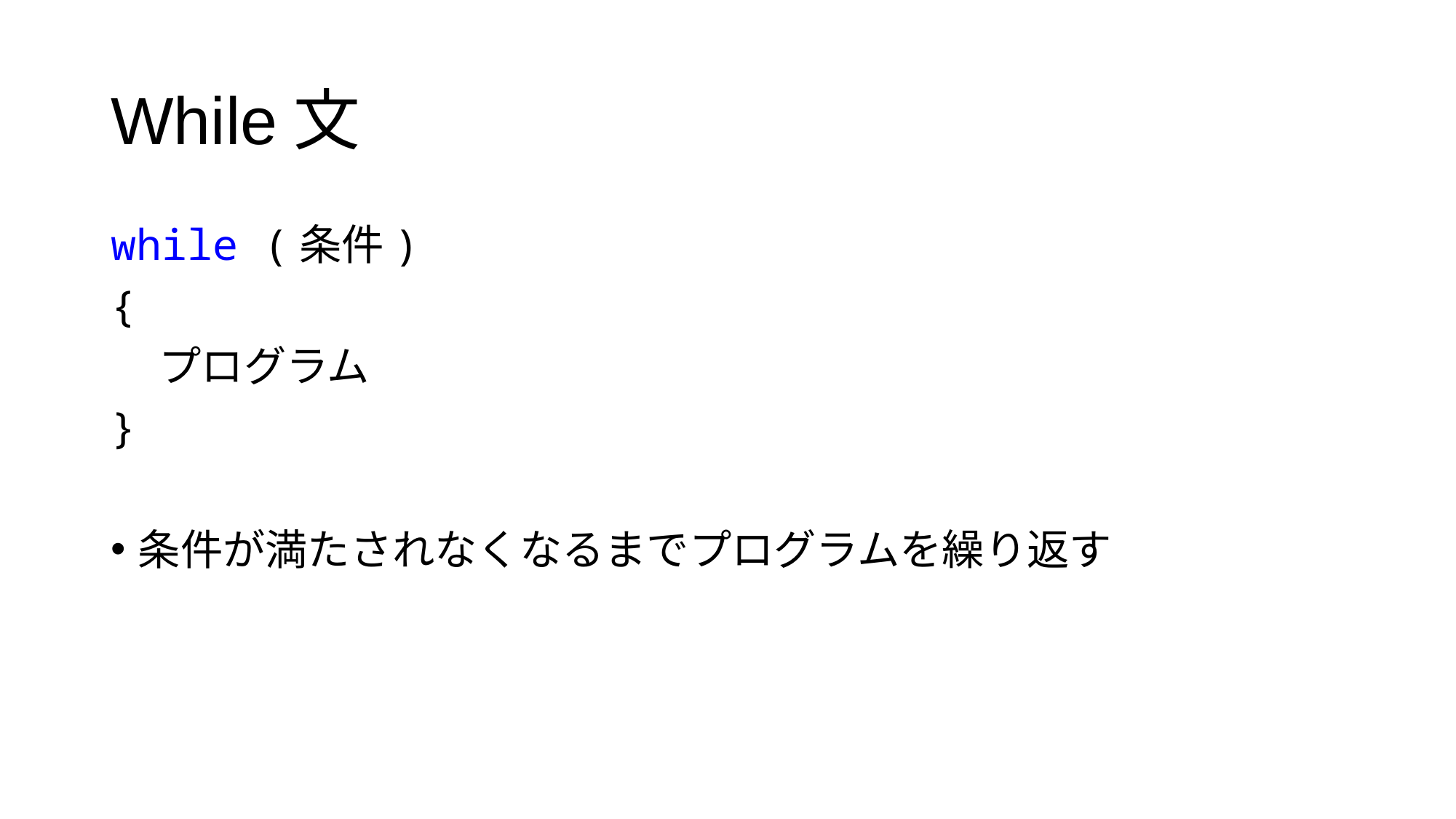

# While文
while (条件)
{
    プログラム
}

条件が満たされなくなるまでプログラムを繰り返す